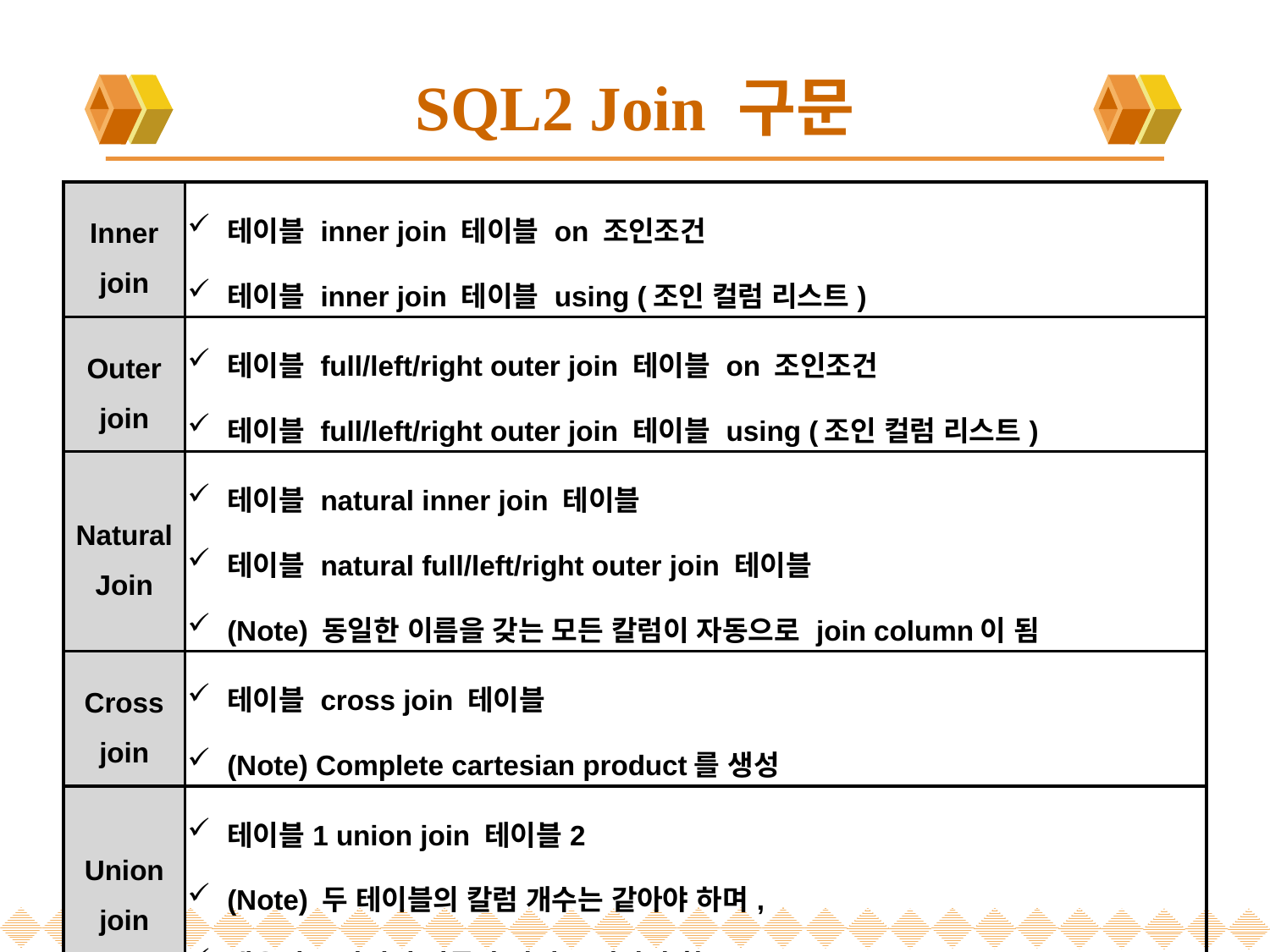

# SQL2 Join 구문
| Inner join | 테이블 inner join 테이블 on 조인조건 테이블 inner join 테이블 using (조인 컬럼 리스트) |
| --- | --- |
| Outer join | 테이블 full/left/right outer join 테이블 on 조인조건 테이블 full/left/right outer join 테이블 using (조인 컬럼 리스트) |
| Natural Join | 테이블 natural inner join 테이블 테이블 natural full/left/right outer join 테이블 (Note) 동일한 이름을 갖는 모든 칼럼이 자동으로 join column이 됨 |
| Cross join | 테이블 cross join 테이블 (Note) Complete cartesian product를 생성 |
| Union join | 테이블1 union join 테이블2 (Note) 두 테이블의 칼럼 개수는 같아야 하며, 대응되는 칼럼의 이름과 타입도 같아야 함 |